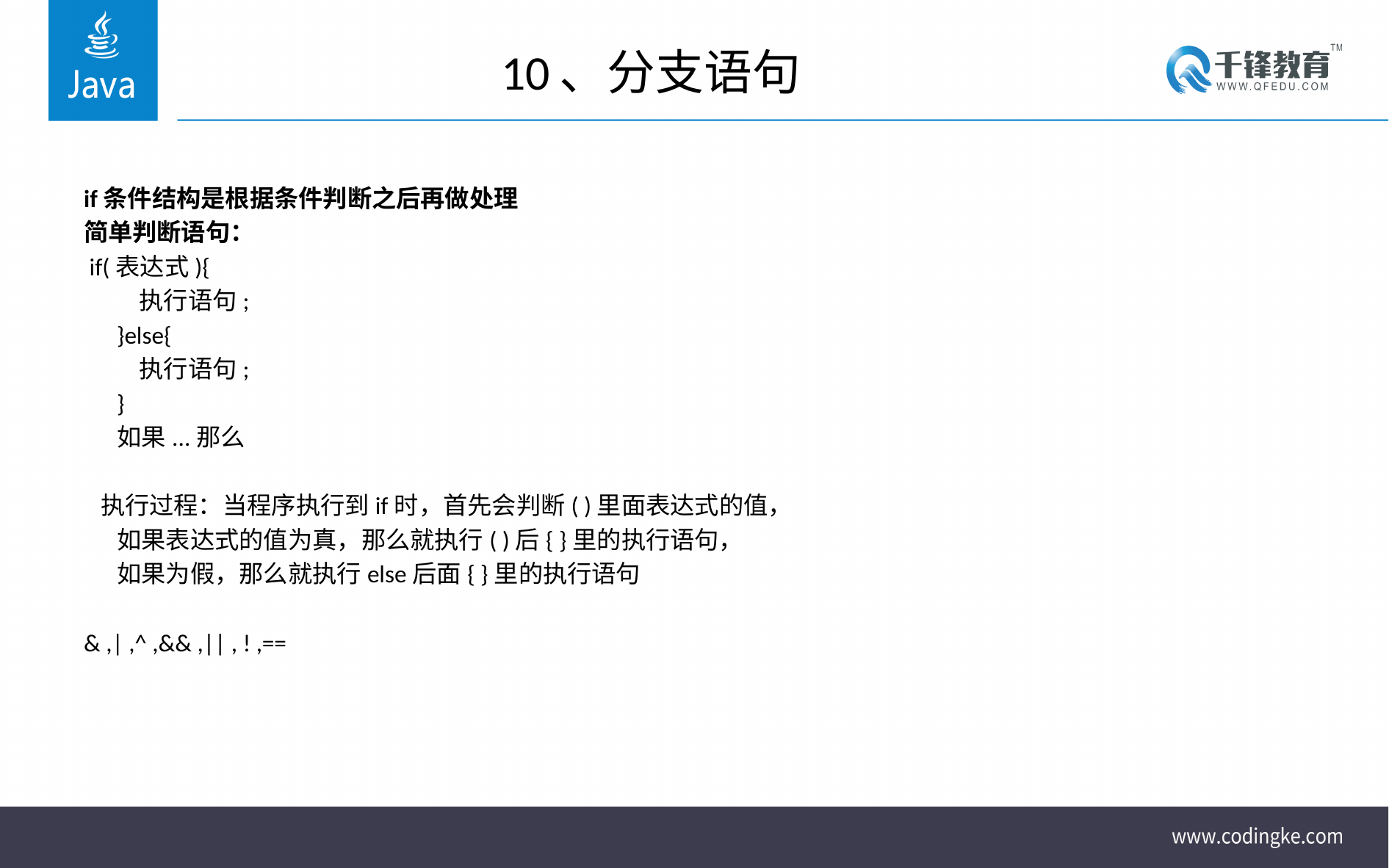

# 10、分支语句
if条件结构是根据条件判断之后再做处理
简单判断语句：
 if(表达式){
         执行语句;
      }else{
         执行语句;
      }
     如果...那么

  执行过程：当程序执行到if时，首先会判断( )里面表达式的值，
     如果表达式的值为真，那么就执行( )后{ }里的执行语句，
     如果为假，那么就执行else后面{ }里的执行语句

& ,| ,^ ,&& ,|| , ! ,==